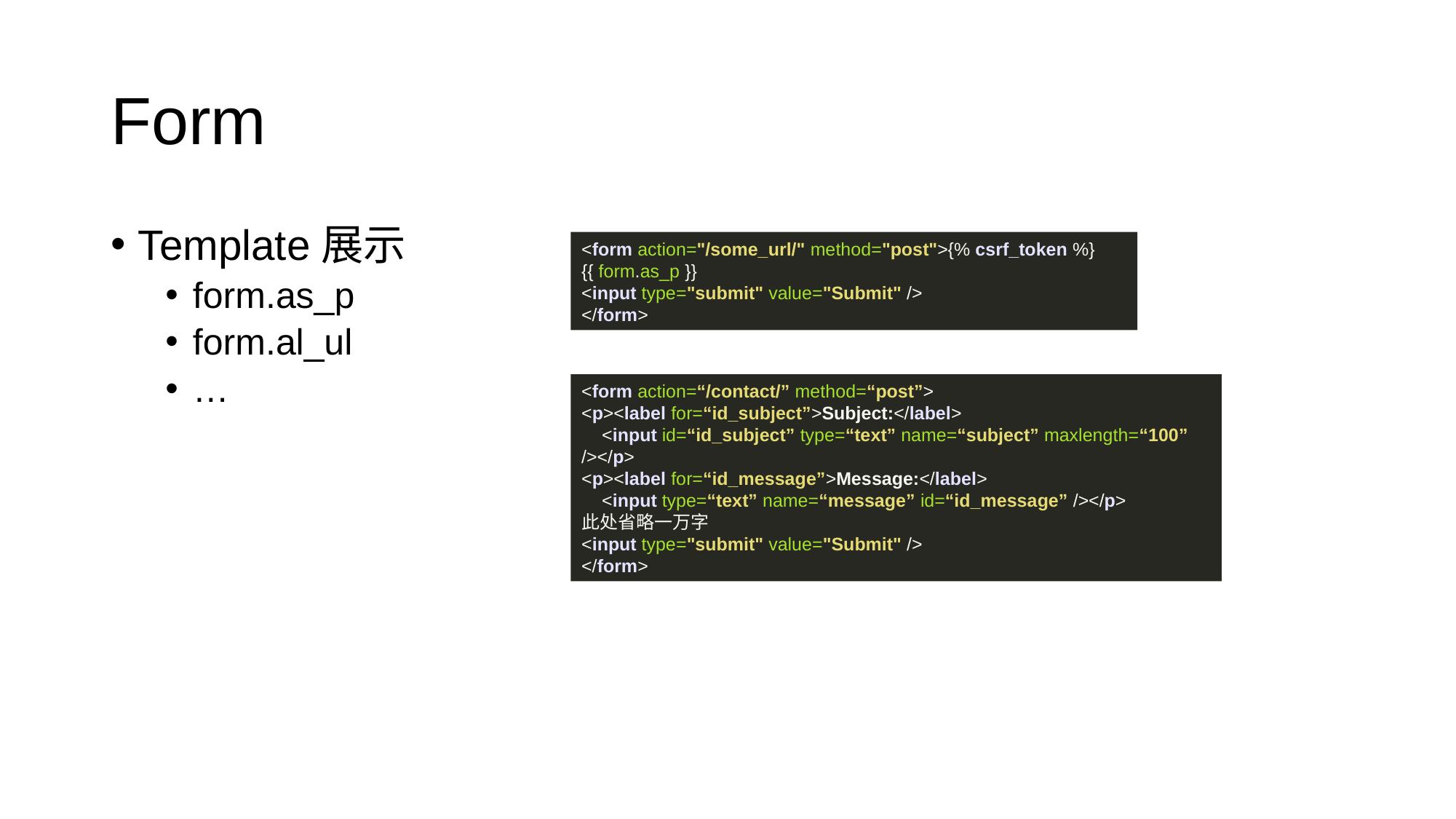

# Form
Template展示
form.as_p
form.al_ul
…

<form action="/some_url/" method="post">{% csrf_token %}
{{ form.as_p }}
<input type="submit" value="Submit" />
</form>
<form action=“/contact/” method=“post”>
<p><label for=“id_subject”>Subject:</label>
    <input id=“id_subject” type=“text” name=“subject” maxlength=“100” /></p>
<p><label for=“id_message”>Message:</label>
    <input type=“text” name=“message” id=“id_message” /></p>
此处省略一万字
<input type="submit" value="Submit" />
</form>